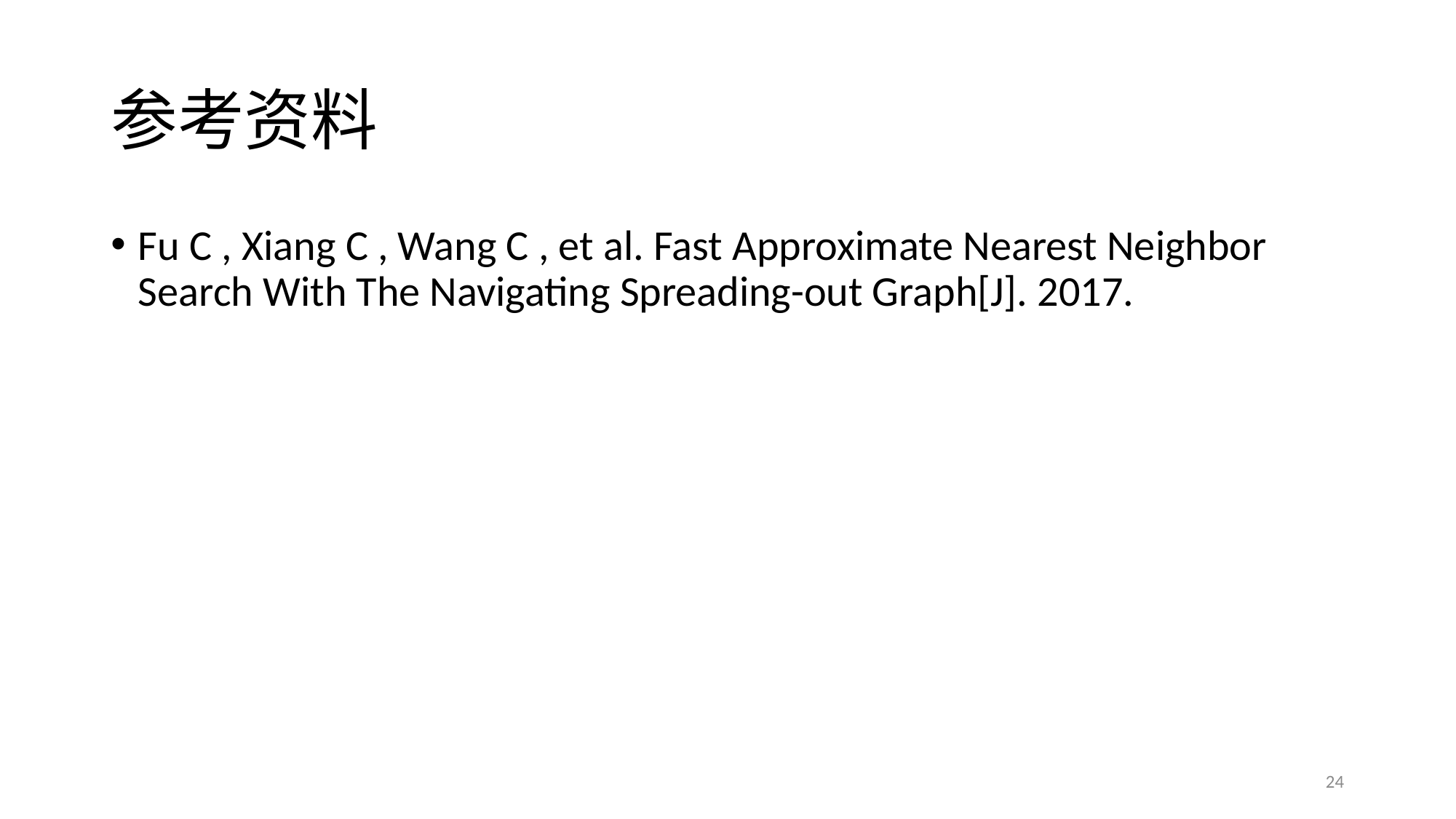

# 参考资料
Fu C , Xiang C , Wang C , et al. Fast Approximate Nearest Neighbor Search With The Navigating Spreading-out Graph[J]. 2017.
24